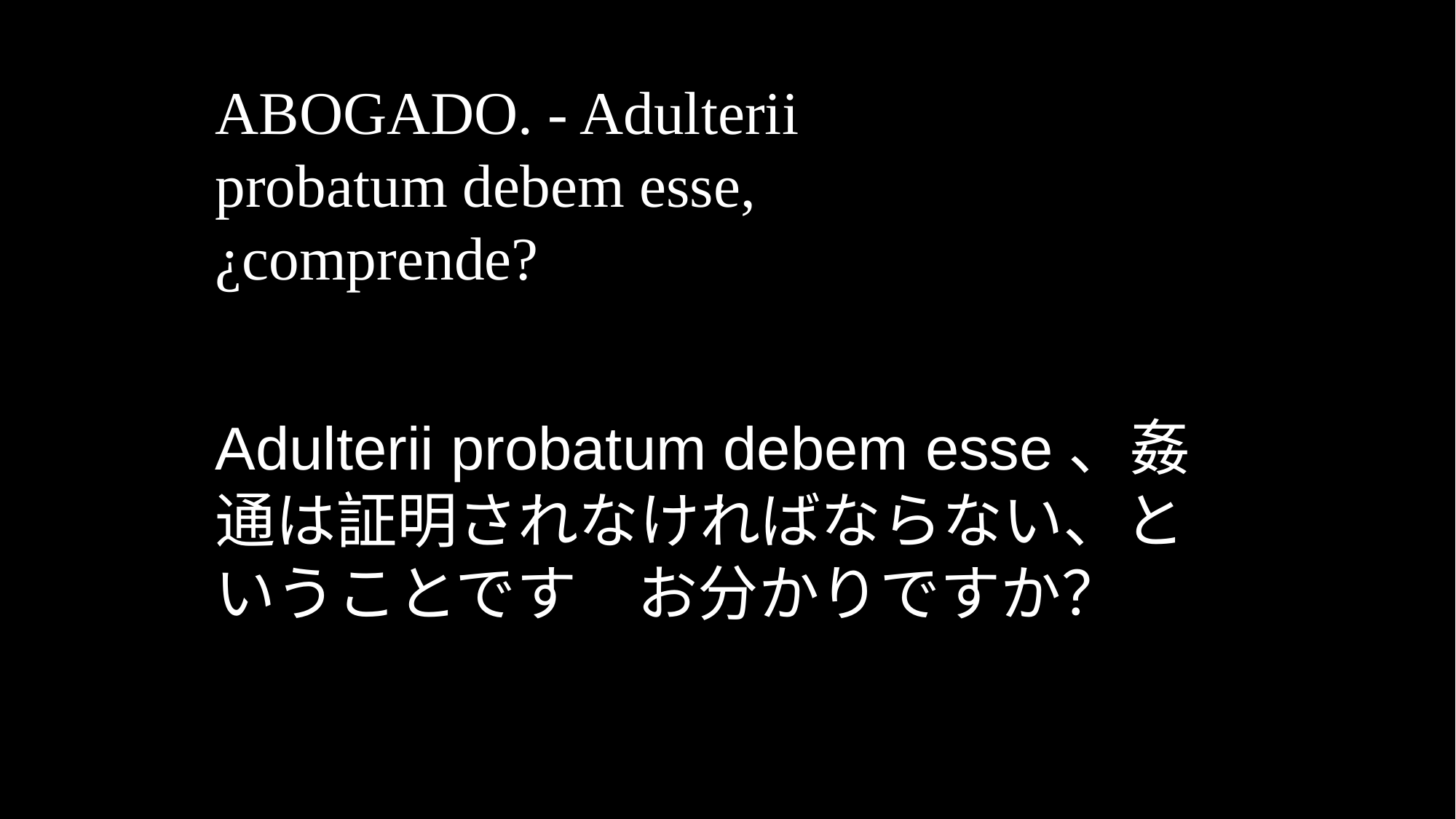

ABOGADO. - Adulterii probatum debem esse, ¿comprende?

Adulterii probatum debem esse、姦通は証明されなければならない、ということです　お分かりですか？